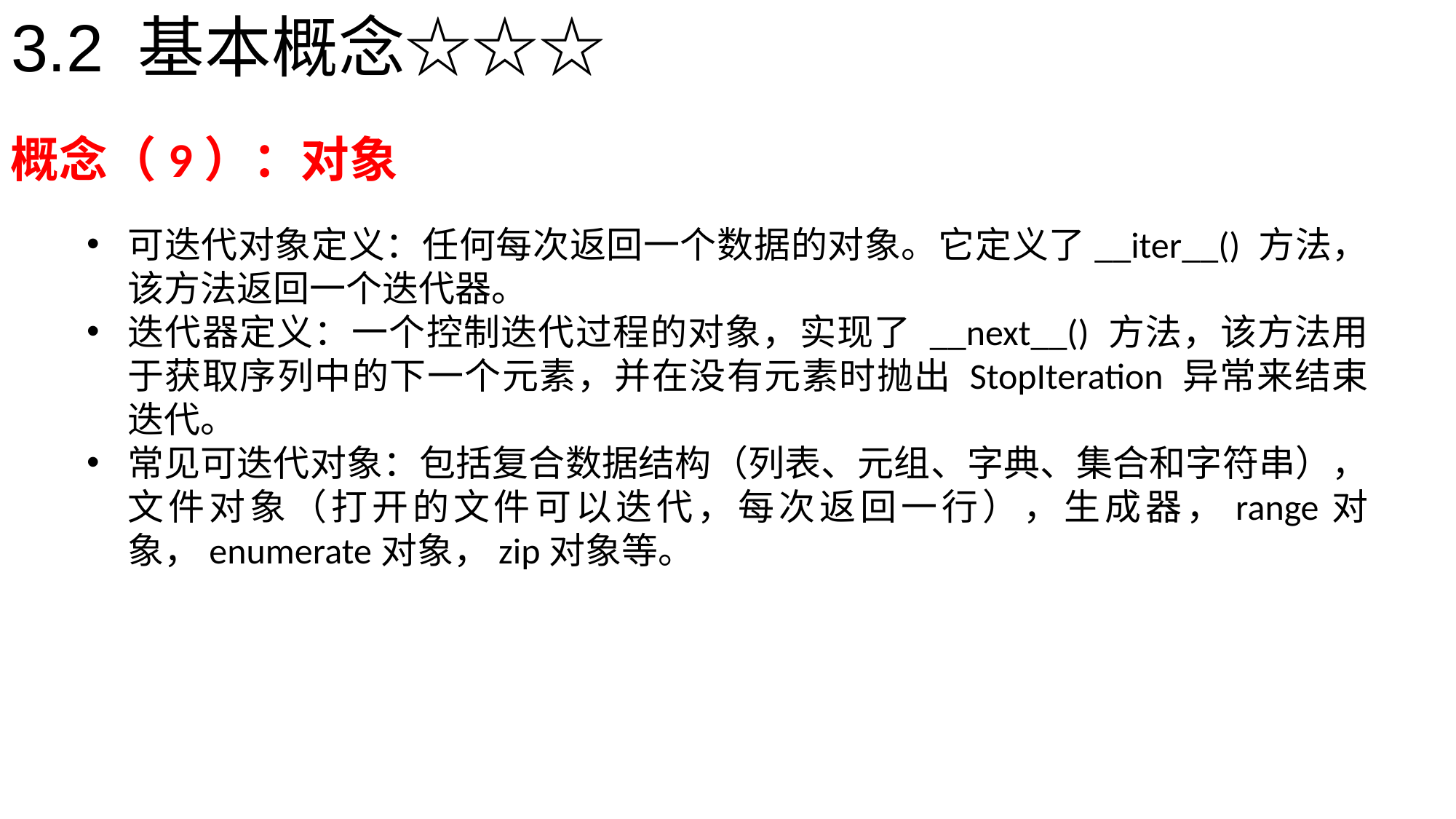

# 3.2 基本概念☆☆☆
概念（9）：对象
可迭代对象定义：任何每次返回一个数据的对象。它定义了__iter__() 方法，该方法返回一个迭代器。
迭代器定义：一个控制迭代过程的对象，实现了 __next__() 方法，该方法用于获取序列中的下一个元素，并在没有元素时抛出 StopIteration 异常来结束迭代。
常见可迭代对象：包括复合数据结构（列表、元组、字典、集合和字符串），文件对象（打开的文件可以迭代，每次返回一行），生成器，range对象，enumerate对象，zip对象等。